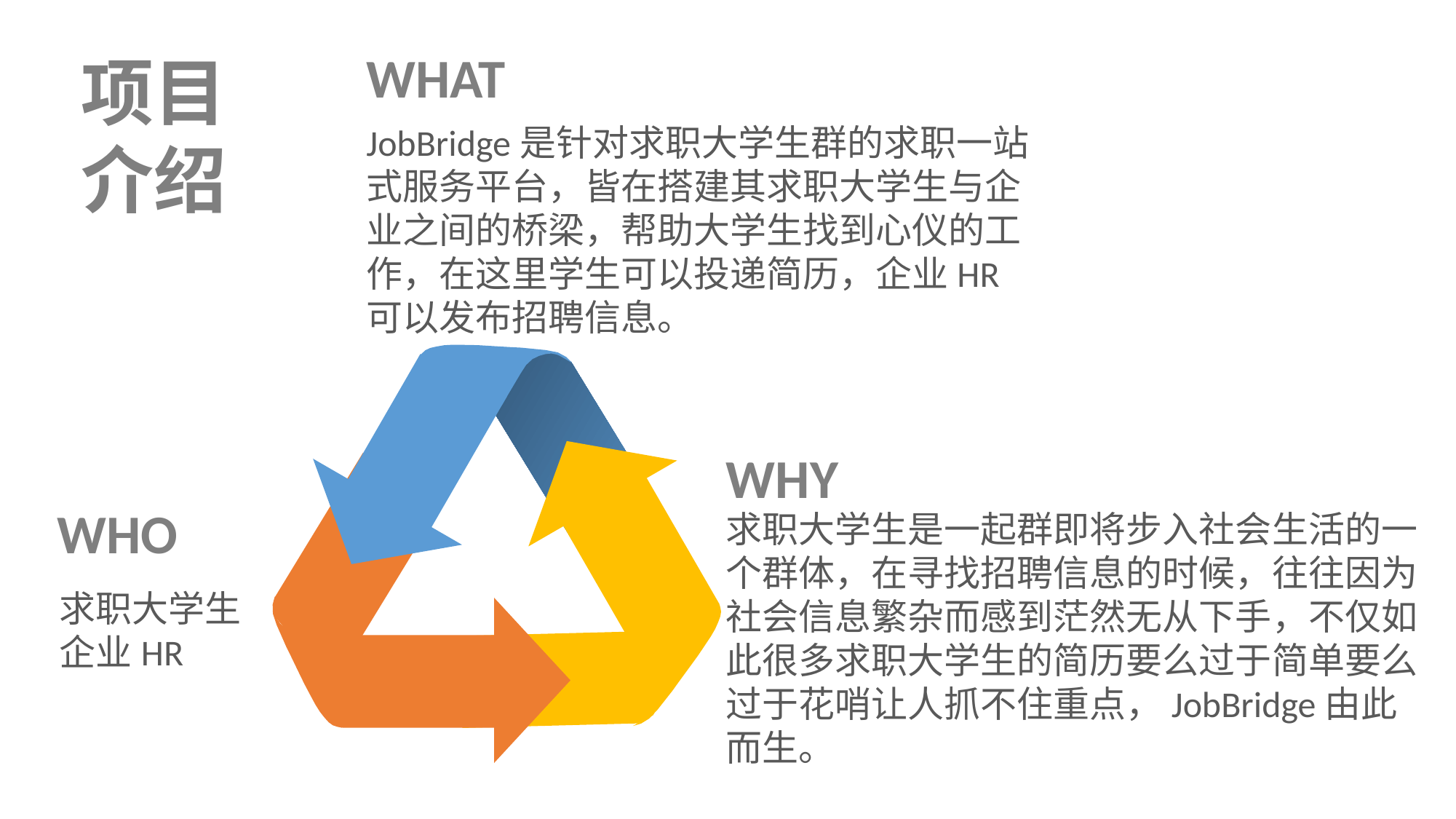

WHAT
项目介绍
JobBridge是针对求职大学生群的求职一站式服务平台，皆在搭建其求职大学生与企业之间的桥梁，帮助大学生找到心仪的工作，在这里学生可以投递简历，企业HR可以发布招聘信息。

WHY
WHO
求职大学生是一起群即将步入社会生活的一个群体，在寻找招聘信息的时候，往往因为社会信息繁杂而感到茫然无从下手，不仅如此很多求职大学生的简历要么过于简单要么过于花哨让人抓不住重点，JobBridge由此而生。
求职大学生
企业HR